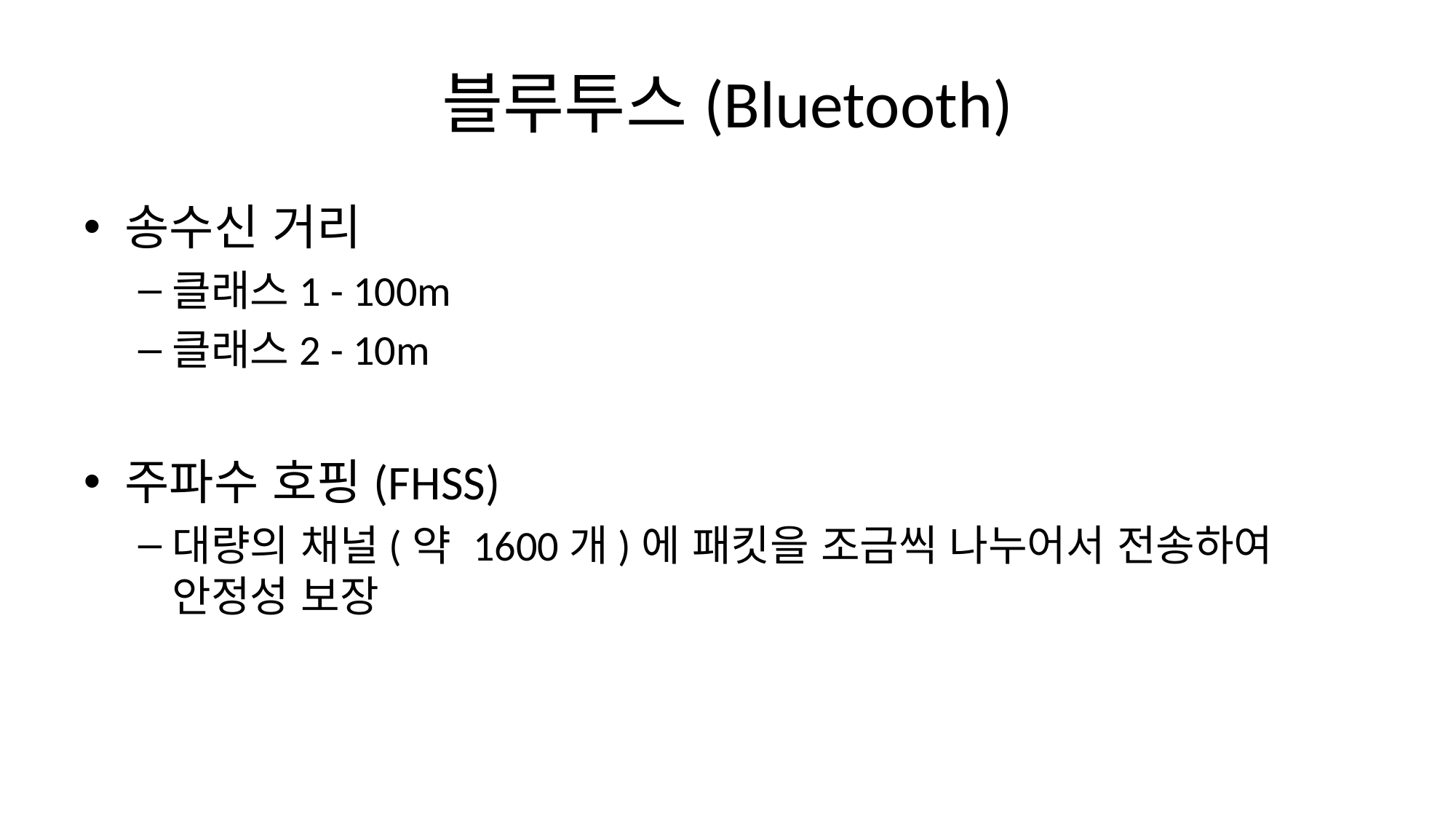

# 블루투스(Bluetooth)
송수신 거리
클래스1 - 100m
클래스2 - 10m

주파수 호핑(FHSS)
대량의 채널(약 1600개)에 패킷을 조금씩 나누어서 전송하여 안정성 보장